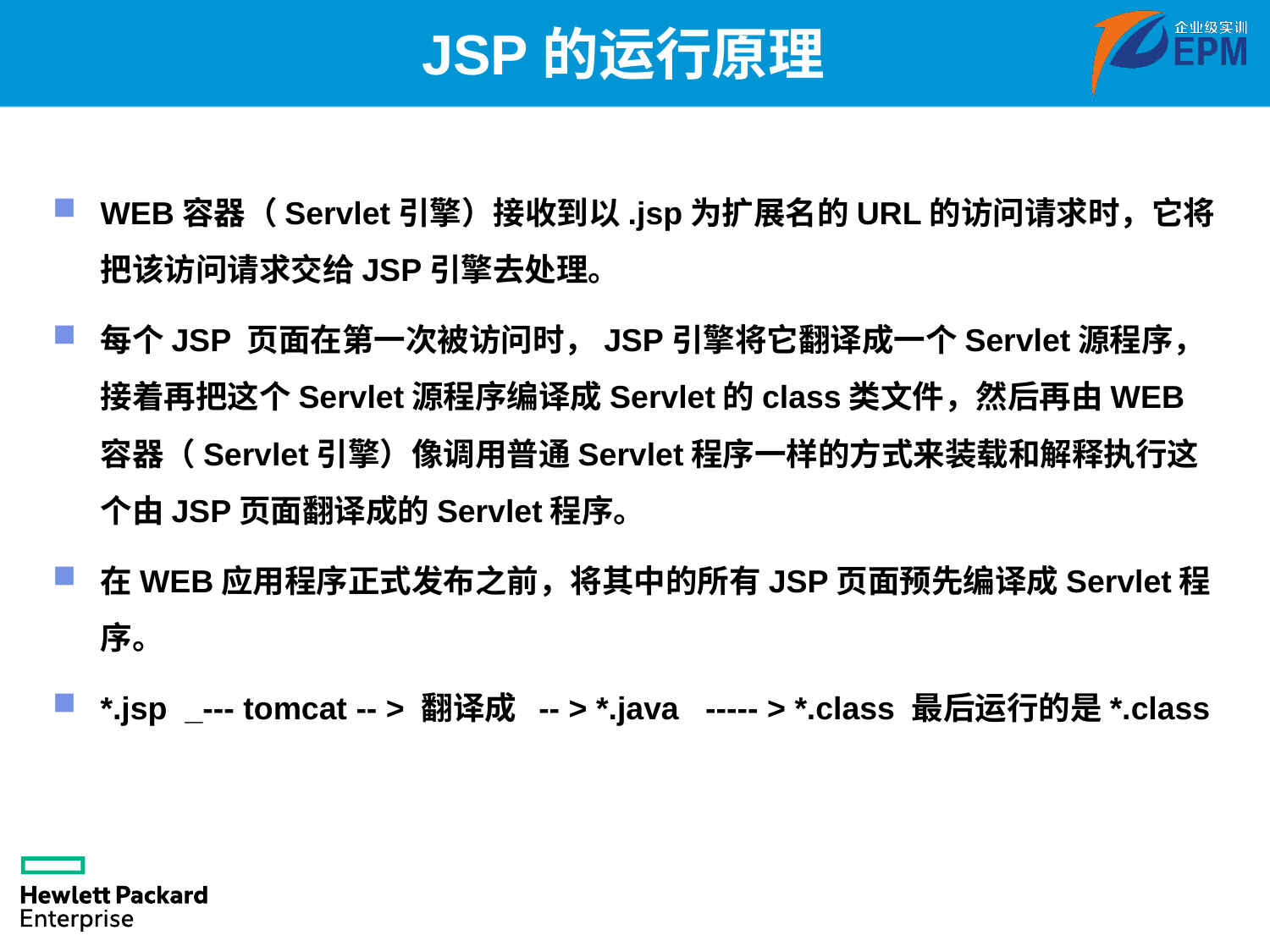

# JSP的运行原理
WEB容器（Servlet引擎）接收到以.jsp为扩展名的URL的访问请求时，它将把该访问请求交给JSP引擎去处理。
每个JSP 页面在第一次被访问时，JSP引擎将它翻译成一个Servlet源程序，接着再把这个Servlet源程序编译成Servlet的class类文件，然后再由WEB容器（Servlet引擎）像调用普通Servlet程序一样的方式来装载和解释执行这个由JSP页面翻译成的Servlet程序。
在WEB应用程序正式发布之前，将其中的所有JSP页面预先编译成Servlet程序。
*.jsp  _--- tomcat -- > 翻译成  -- > *.java   ----- > *.class 最后运行的是*.class